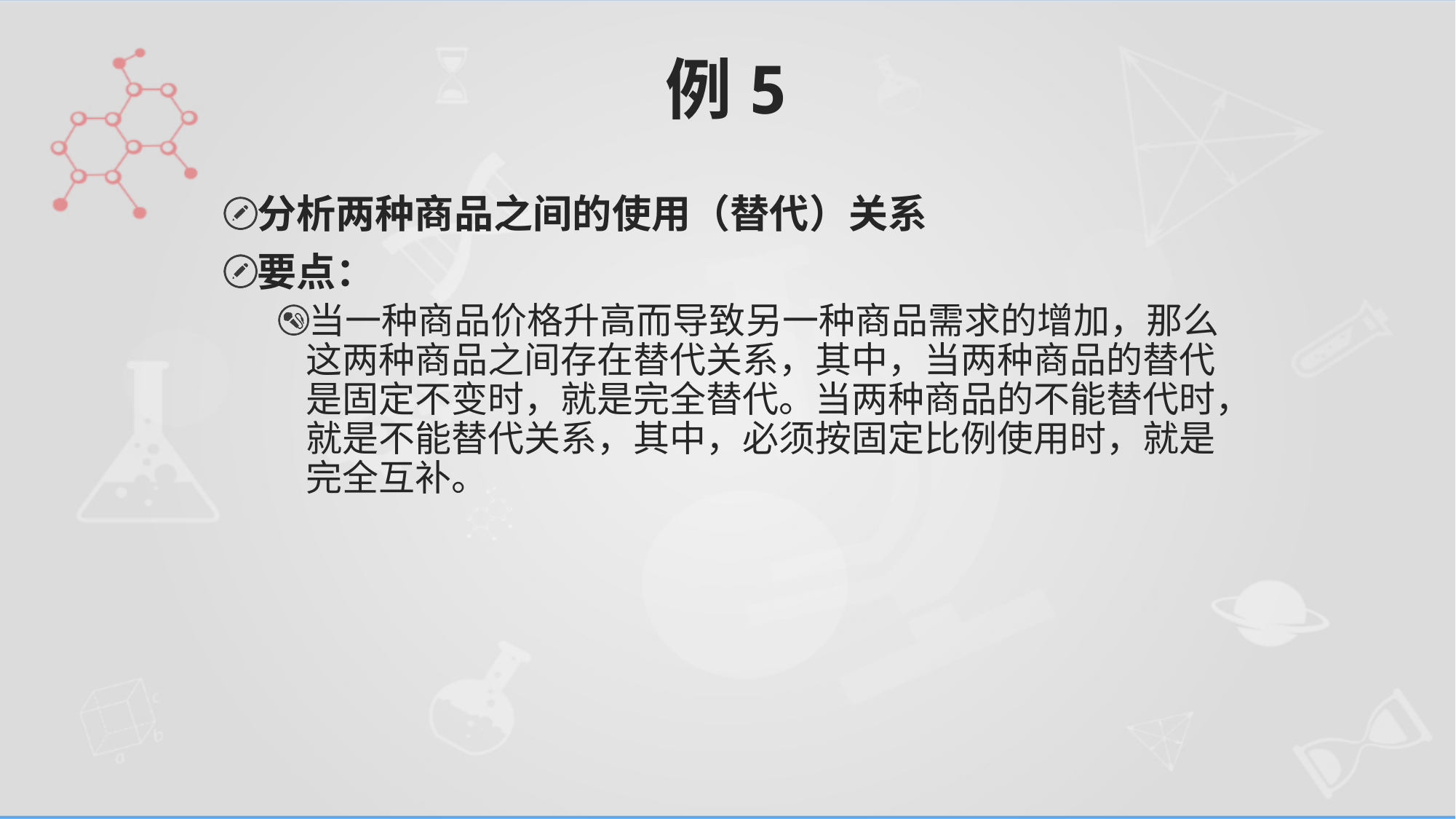

# 例5
分析两种商品之间的使用（替代）关系
要点：
当一种商品价格升高而导致另一种商品需求的增加，那么这两种商品之间存在替代关系，其中，当两种商品的替代是固定不变时，就是完全替代。当两种商品的不能替代时，就是不能替代关系，其中，必须按固定比例使用时，就是完全互补。